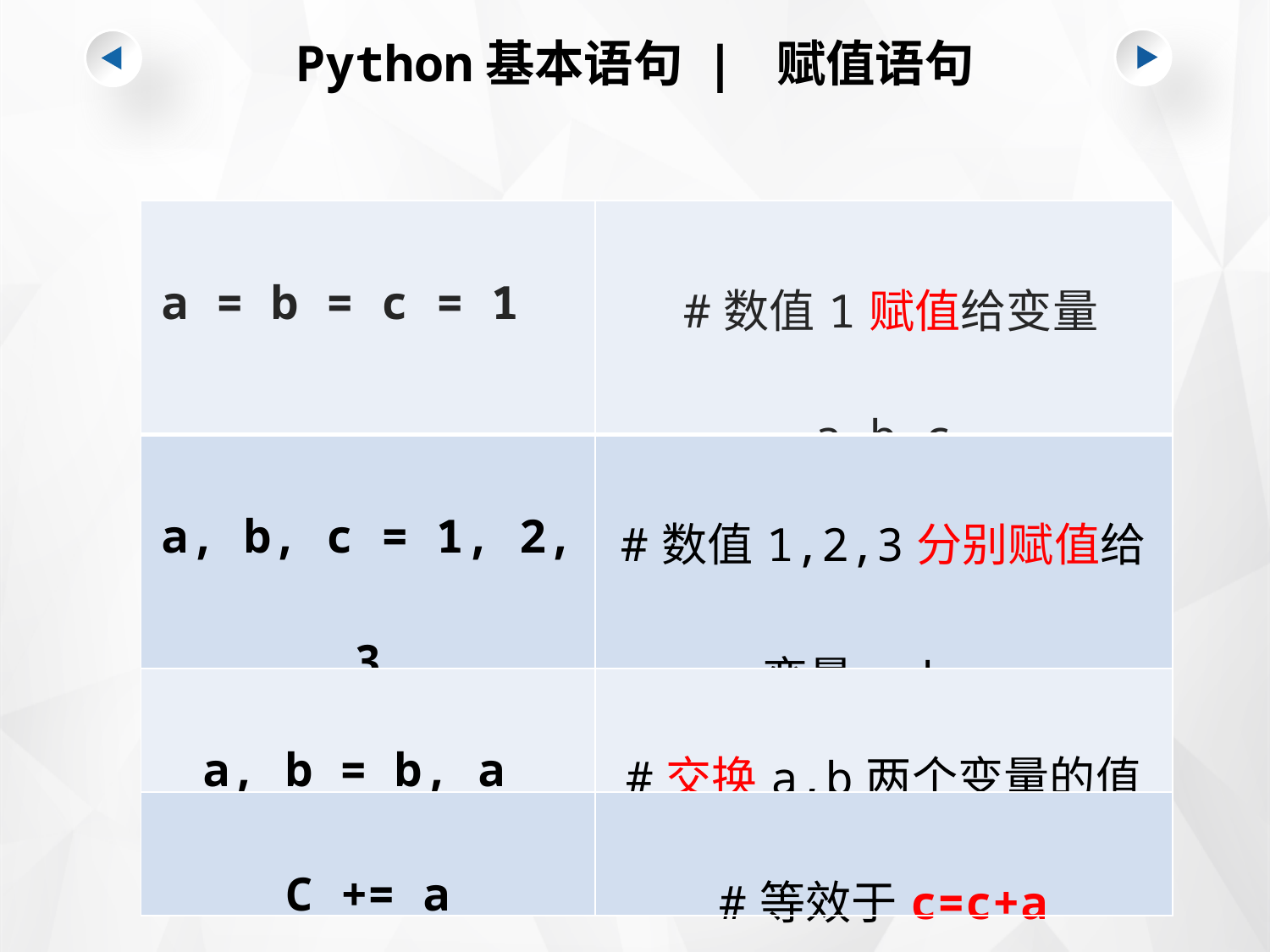

Python基本语句 | 赋值语句
| a = b = c = 1 | #数值1赋值给变量a,b,c |
| --- | --- |
| a, b, c = 1, 2, 3 | #数值1,2,3分别赋值给变量a,b,c |
| a, b = b, a | #交换a,b两个变量的值 |
| C += a | #等效于c=c+a |